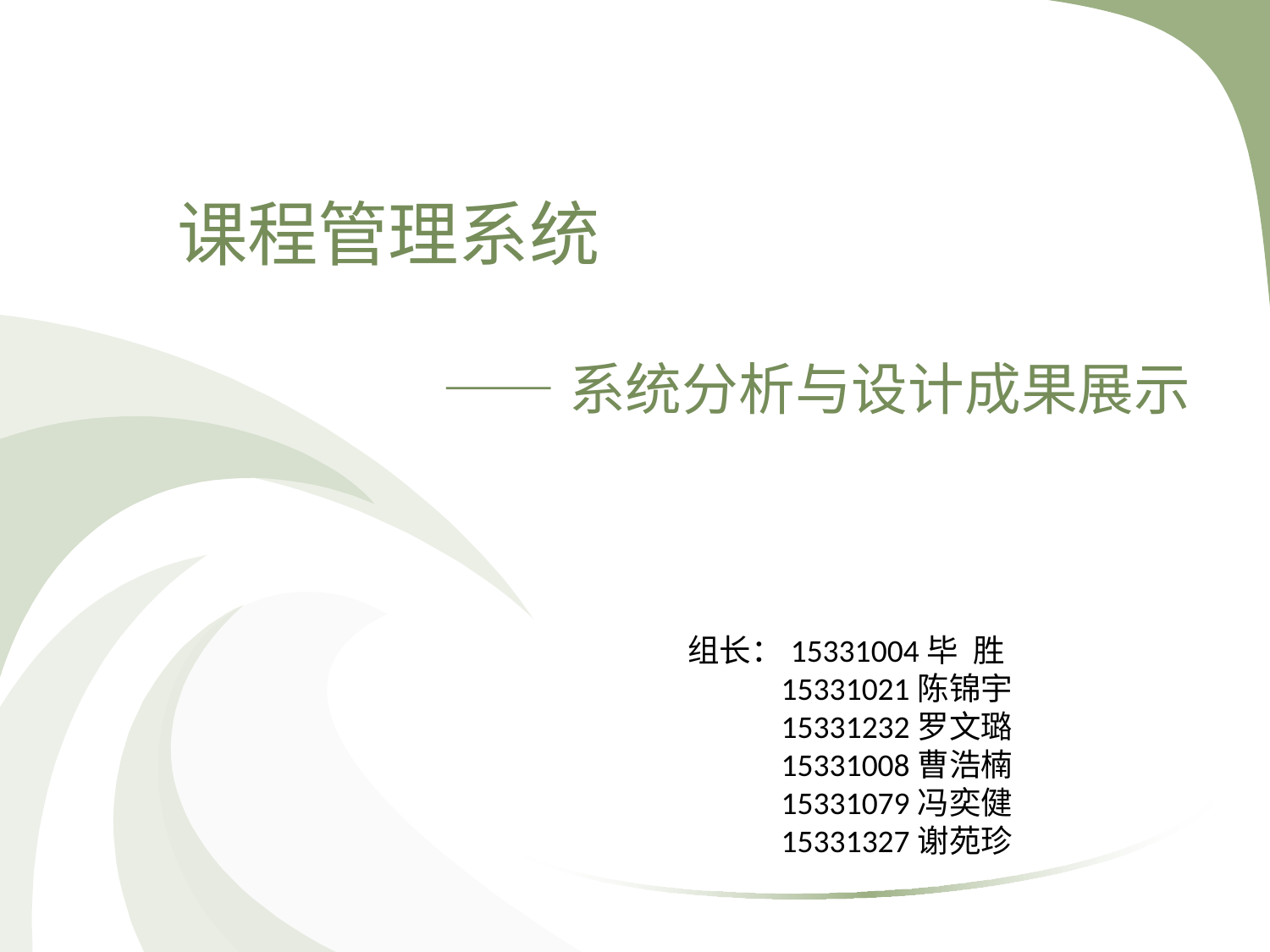

# 课程管理系统
——系统分析与设计成果展示

组长：15331004毕  胜
             15331021陈锦宇
             15331232罗文璐
             15331008曹浩楠
             15331079冯奕健
             15331327谢苑珍